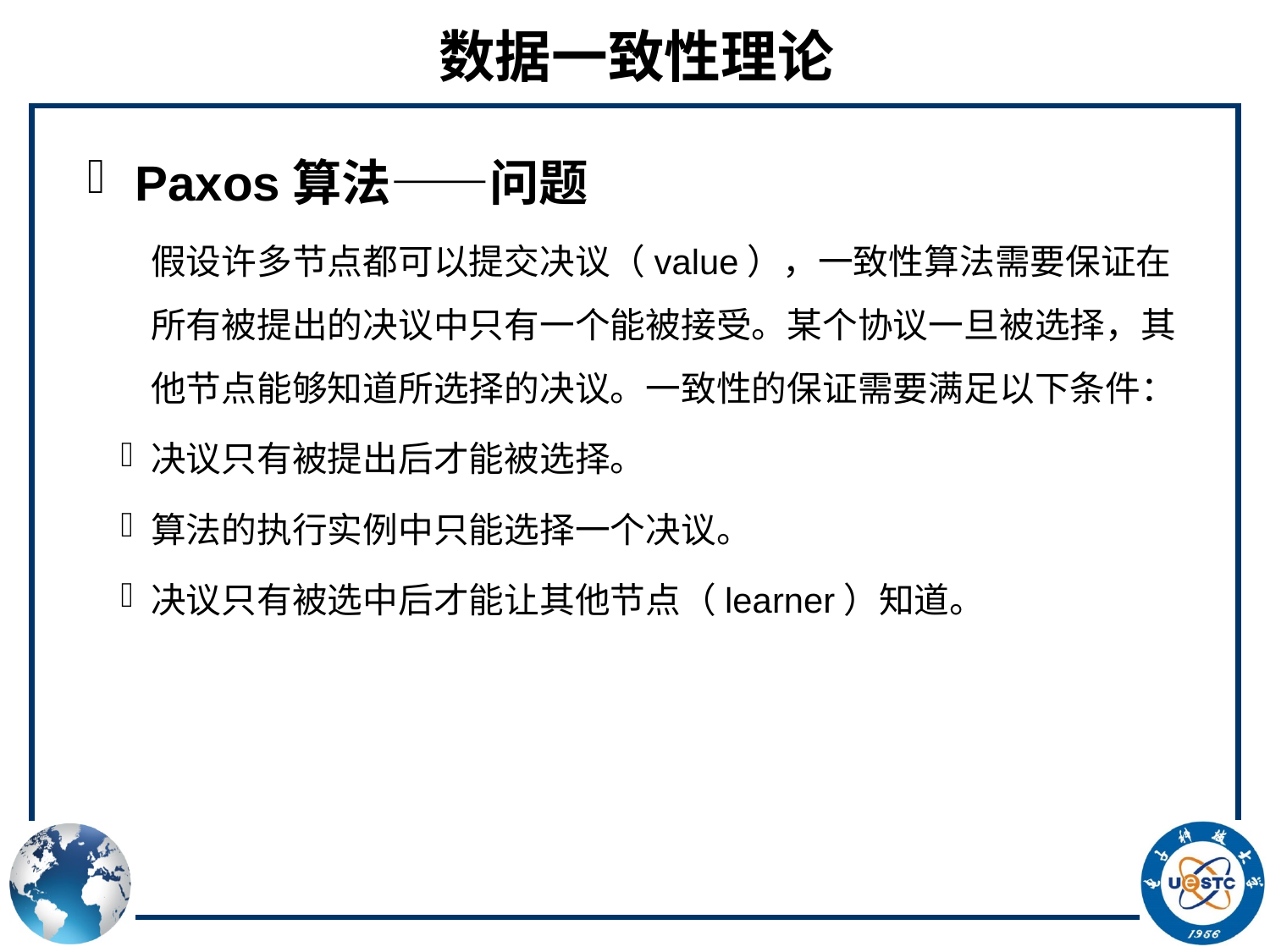

# 数据一致性理论
Paxos算法——问题
假设许多节点都可以提交决议（value），一致性算法需要保证在所有被提出的决议中只有一个能被接受。某个协议一旦被选择，其他节点能够知道所选择的决议。一致性的保证需要满足以下条件：
决议只有被提出后才能被选择。
算法的执行实例中只能选择一个决议。
决议只有被选中后才能让其他节点（learner）知道。